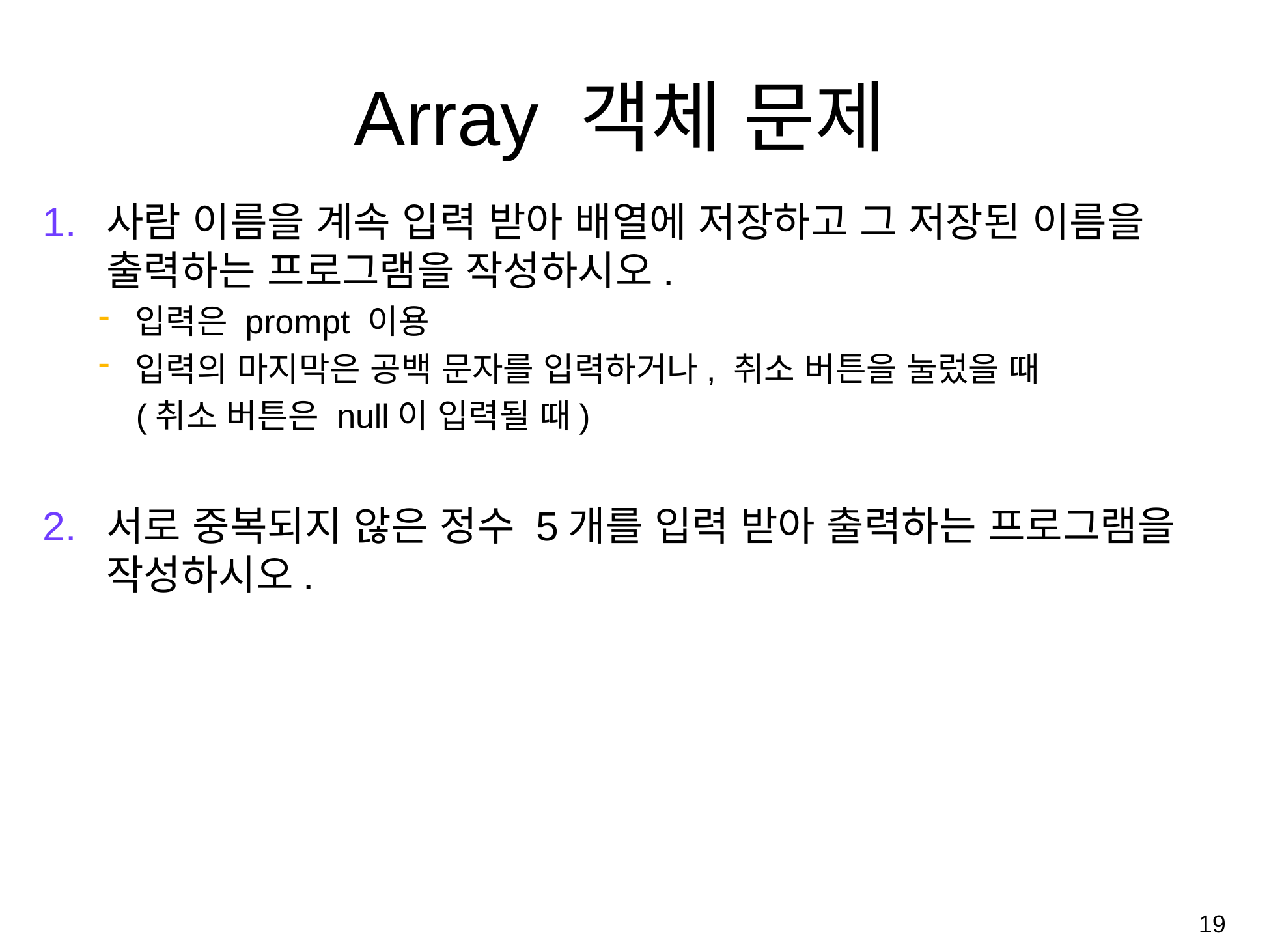

# Array 객체 문제
사람 이름을 계속 입력 받아 배열에 저장하고 그 저장된 이름을 출력하는 프로그램을 작성하시오.
입력은 prompt 이용
입력의 마지막은 공백 문자를 입력하거나, 취소 버튼을 눌렀을 때
    (취소 버튼은 null이 입력될 때)

서로 중복되지 않은 정수 5개를 입력 받아 출력하는 프로그램을 작성하시오.
19